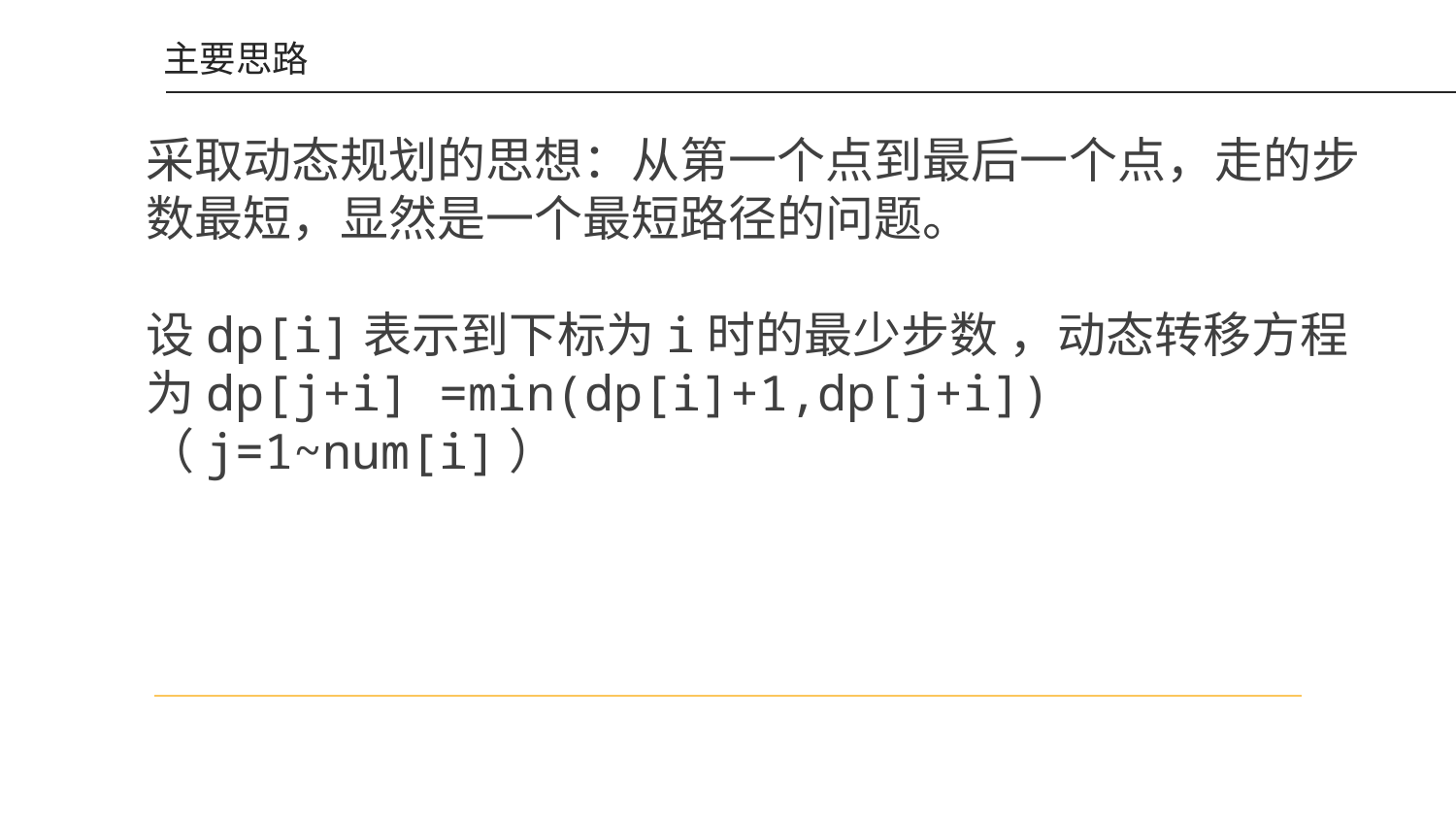

主要思路
采取动态规划的思想：从第一个点到最后一个点，走的步数最短，显然是一个最短路径的问题。

设dp[i]表示到下标为i时的最少步数 ，动态转移方程为dp[j+i] =min(dp[i]+1,dp[j+i])（j=1~num[i]）